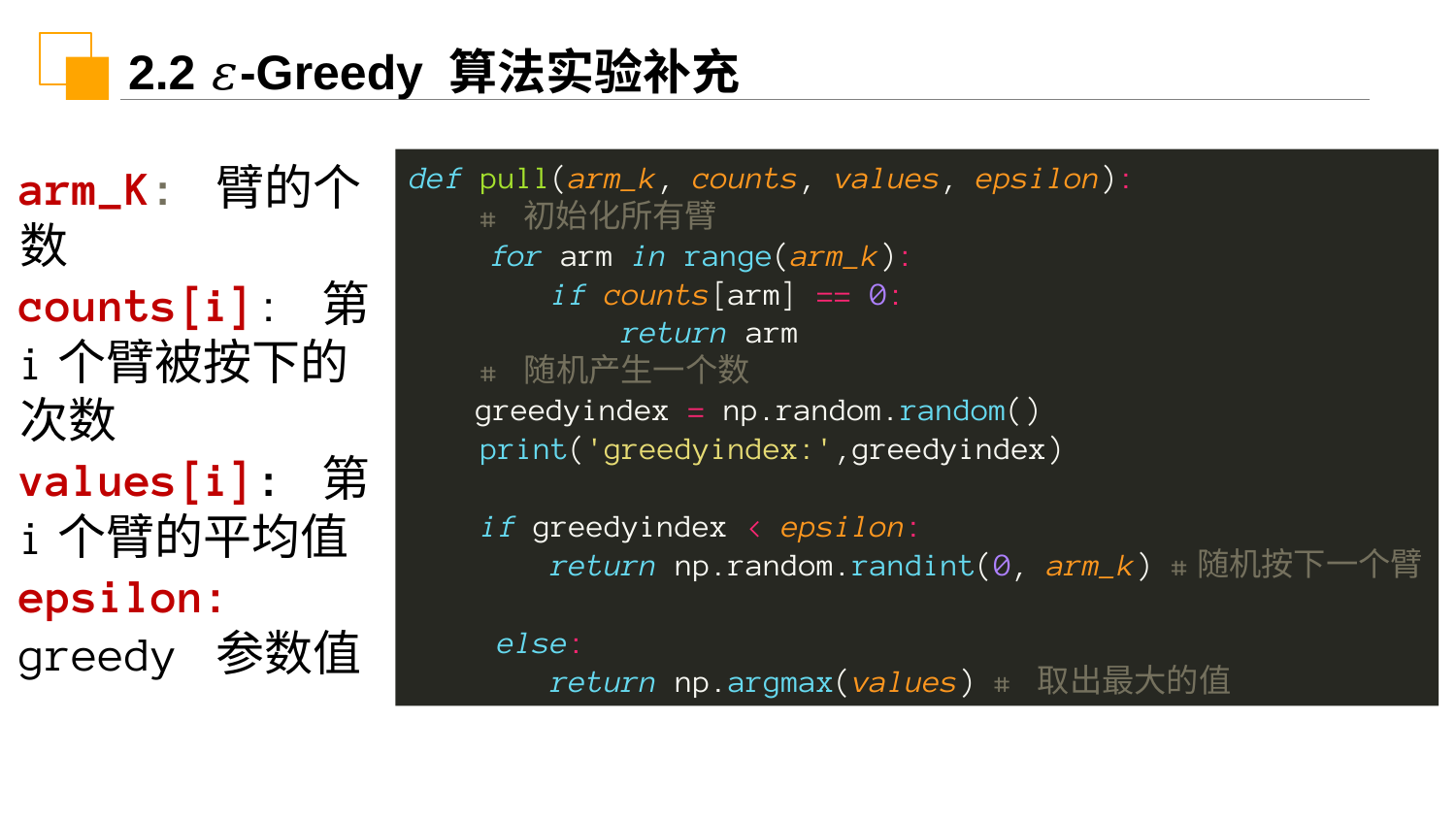

2.2 𝜀-Greedy 算法实验补充
arm_K: 臂的个数
counts[i]: 第i个臂被按下的次数
values[i]: 第i个臂的平均值
epsilon: greedy 参数值
def pull(arm_k, counts, values, epsilon):
    # 初始化所有臂
          for arm in range(arm_k):
        if counts[arm] == 0:
            return arm
    # 随机产生一个数
        greedyindex = np.random.random()
    print('greedyindex:',greedyindex)
    if greedyindex < epsilon:
        return np.random.randint(0, arm_k) #随机按下一个臂
           else:
        return np.argmax(values) # 取出最大的值